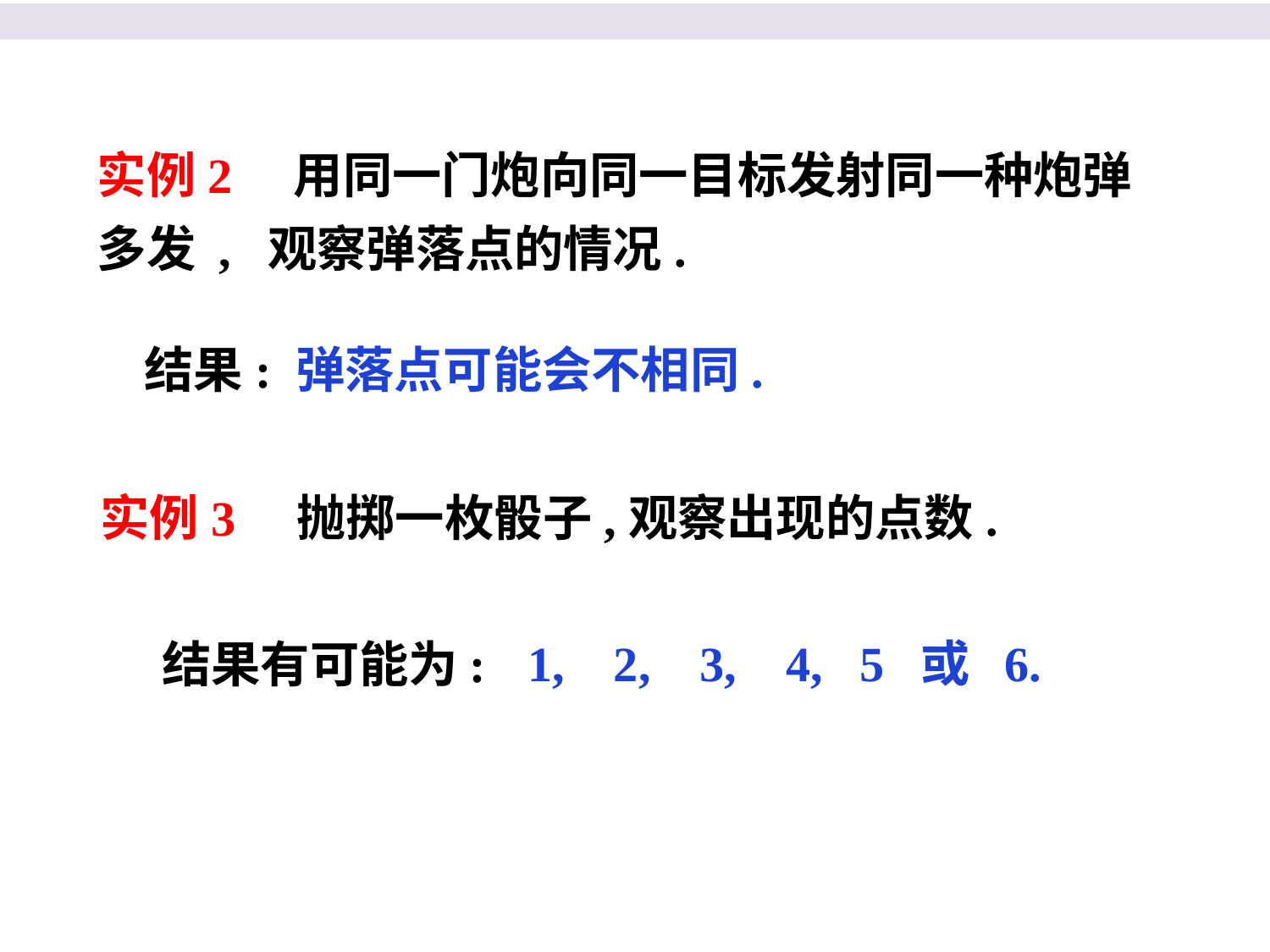

实例2    用同一门炮向同一目标发射同一种炮弹多发 ,  观察弹落点的情况.
结果: 弹落点可能会不相同.
 实例3    抛掷一枚骰子,观察出现的点数.
1,    2,    3,    4,   5  或  6.
结果有可能为: